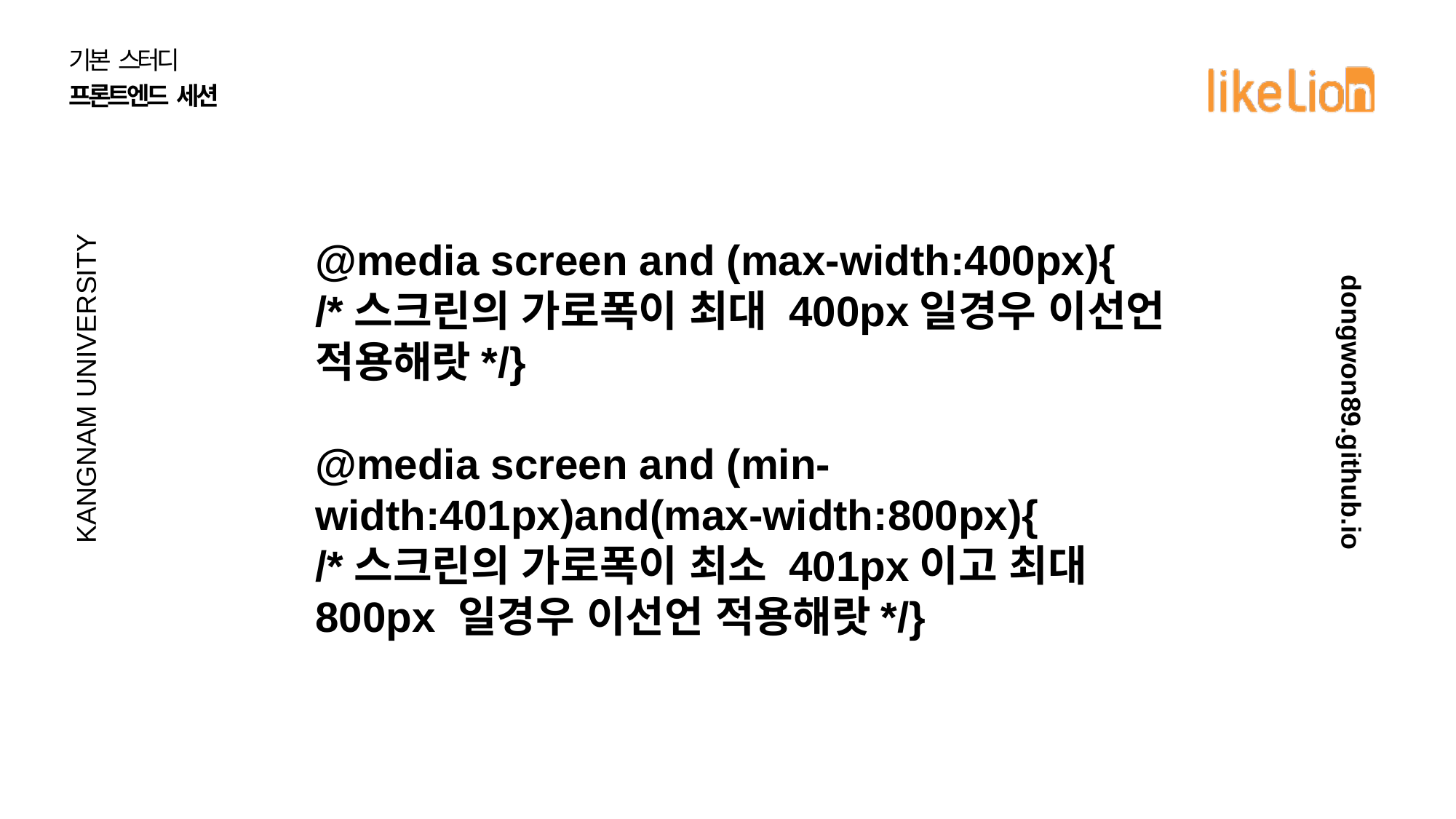

기본 스터디
프론트엔드 세션

KANGNAM UNIVERSITY
@media screen and (max-width:400px){
/*스크린의 가로폭이 최대 400px일경우 이선언 적용해랏*/}

@media screen and (min-width:401px)and(max-width:800px){
/*스크린의 가로폭이 최소 401px이고 최대 800px 일경우 이선언 적용해랏*/}

dongwon89.github.io